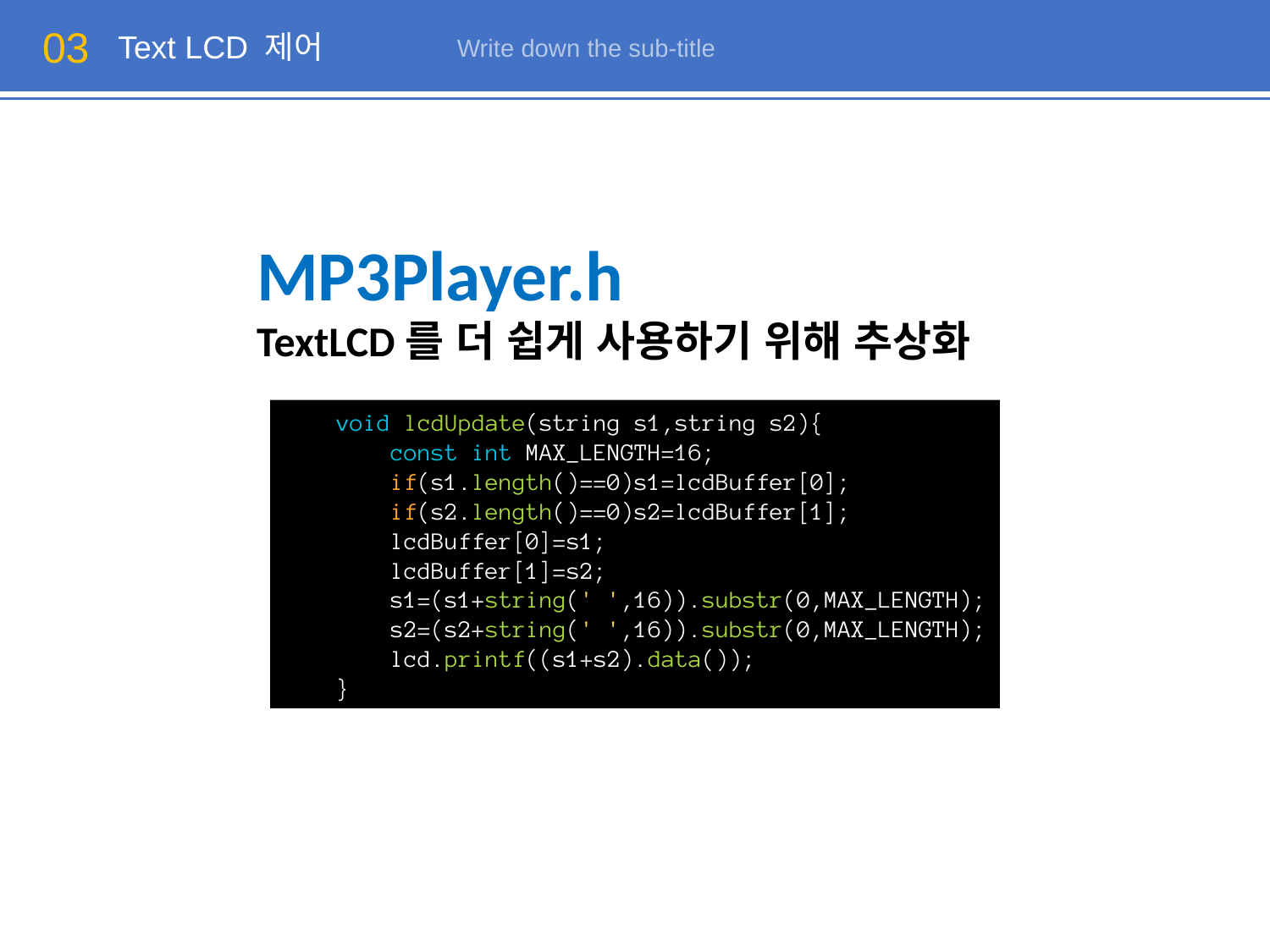

03
Text LCD 제어
Write down the sub-title
MP3Player.h
TextLCD를 더 쉽게 사용하기 위해 추상화
    void lcdUpdate(string s1,string s2){
        const int MAX_LENGTH=16;
        if(s1.length()==0)s1=lcdBuffer[0];
        if(s2.length()==0)s2=lcdBuffer[1];
        lcdBuffer[0]=s1;
        lcdBuffer[1]=s2;
        s1=(s1+string(' ',16)).substr(0,MAX_LENGTH);
        s2=(s2+string(' ',16)).substr(0,MAX_LENGTH);
        lcd.printf((s1+s2).data());
    }